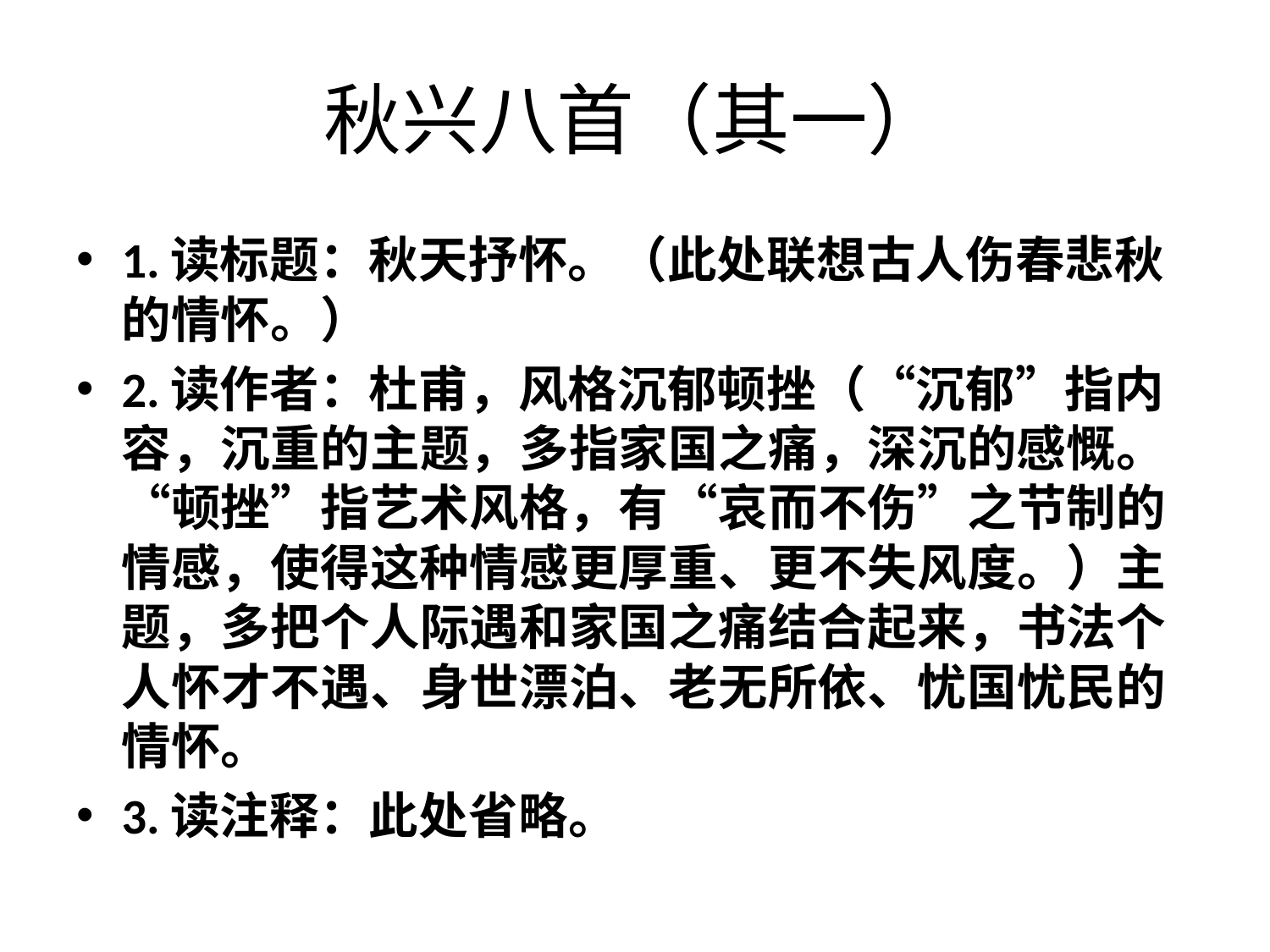

# 秋兴八首（其一）
1.读标题：秋天抒怀。（此处联想古人伤春悲秋的情怀。）
2.读作者：杜甫，风格沉郁顿挫（“沉郁”指内容，沉重的主题，多指家国之痛，深沉的感慨。“顿挫”指艺术风格，有“哀而不伤”之节制的情感，使得这种情感更厚重、更不失风度。）主题，多把个人际遇和家国之痛结合起来，书法个人怀才不遇、身世漂泊、老无所依、忧国忧民的情怀。
3.读注释：此处省略。